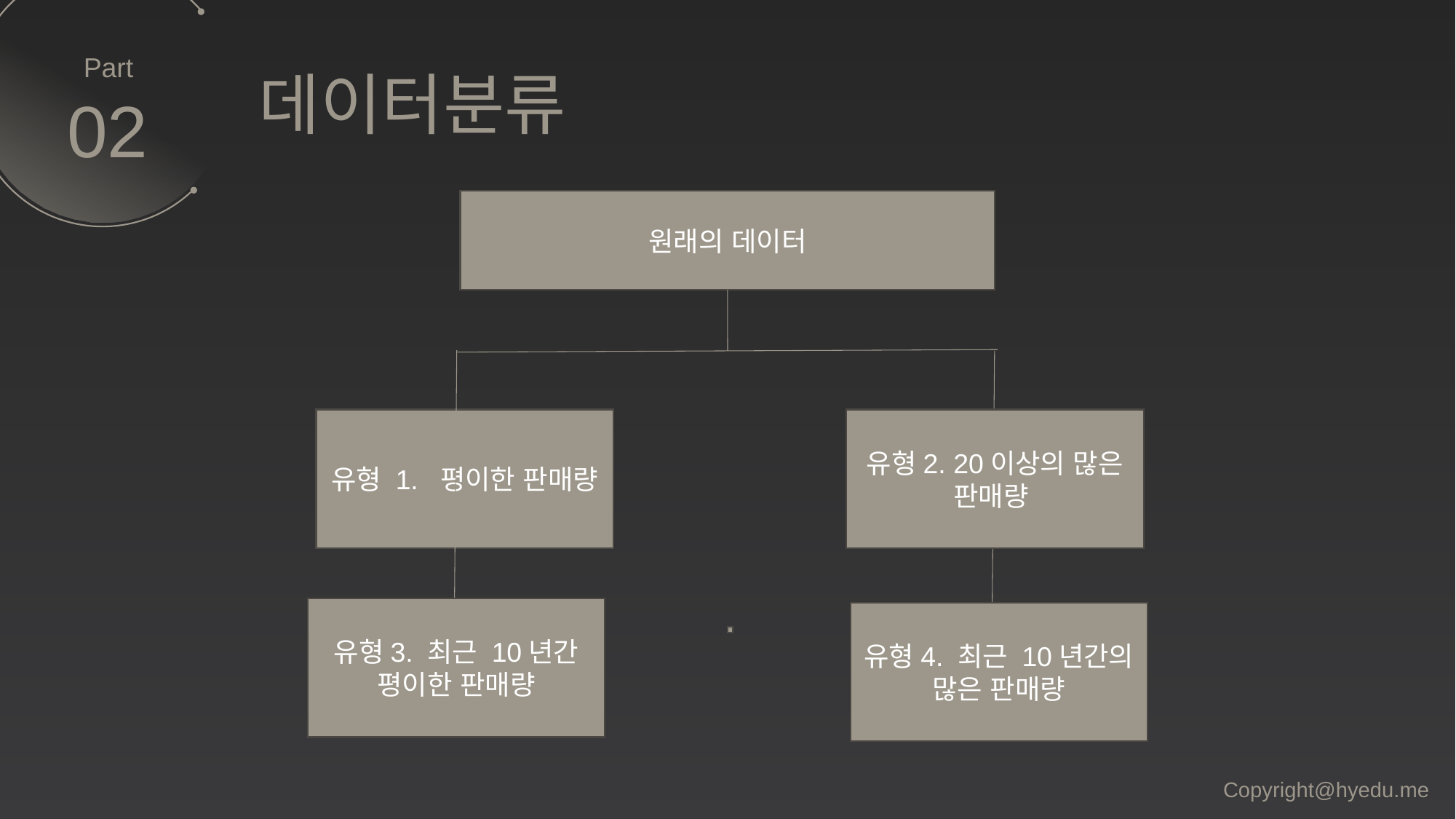

데이터분류
02
원래의 데이터
유형 1.  평이한 판매량
유형2. 20이상의 많은 판매량
유형3. 최근 10년간 평이한 판매량
유형4. 최근 10년간의 많은 판매량